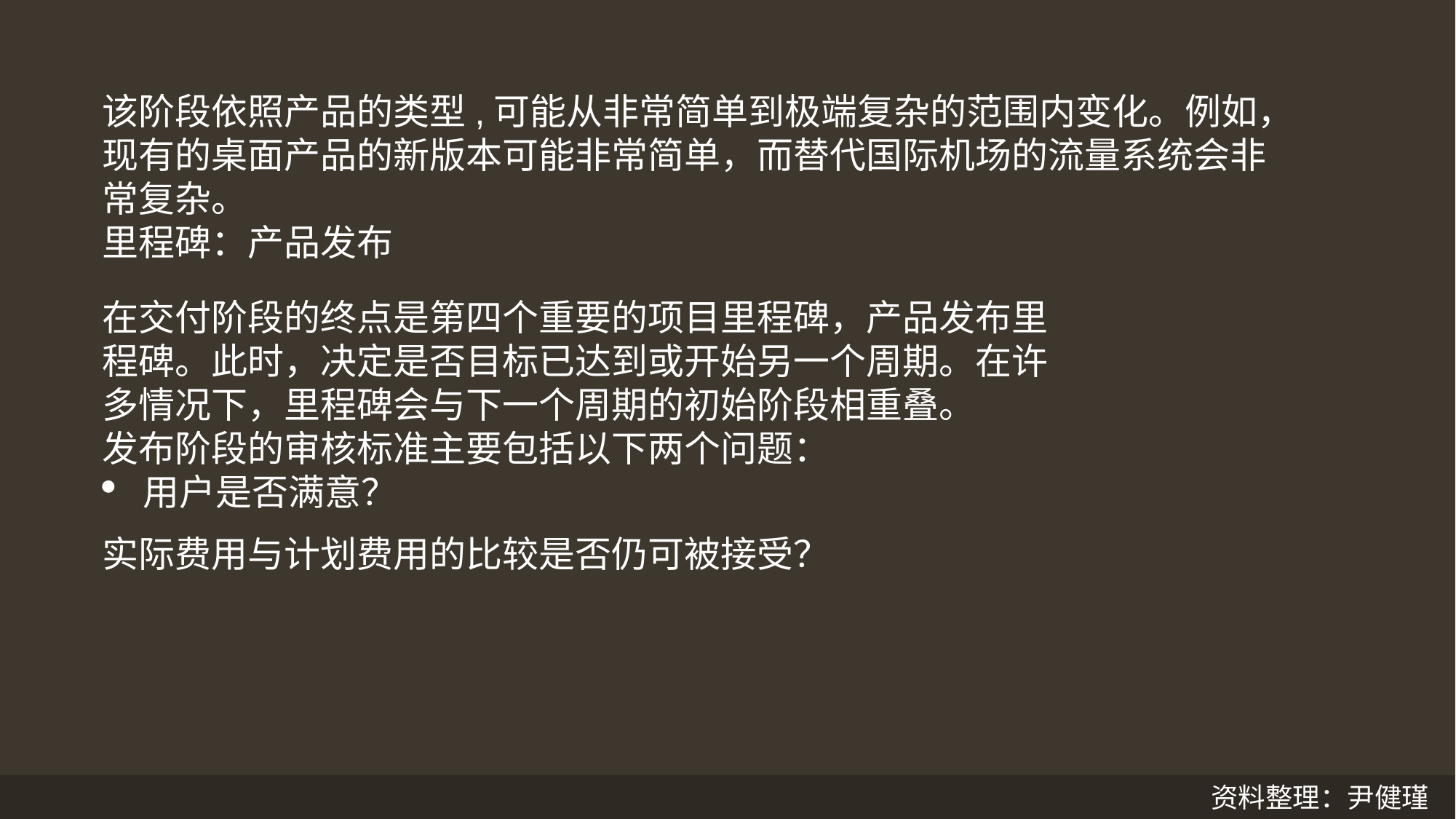

该阶段依照产品的类型,可能从非常简单到极端复杂的范围内变化。例如，现有的桌面产品的新版本可能非常简单，而替代国际机场的流量系统会非常复杂。
里程碑：产品发布
在交付阶段的终点是第四个重要的项目里程碑，产品发布里程碑。此时，决定是否目标已达到或开始另一个周期。在许多情况下，里程碑会与下一个周期的初始阶段相重叠。
发布阶段的审核标准主要包括以下两个问题：
用户是否满意？
实际费用与计划费用的比较是否仍可被接受？
资料整理：尹健瑾